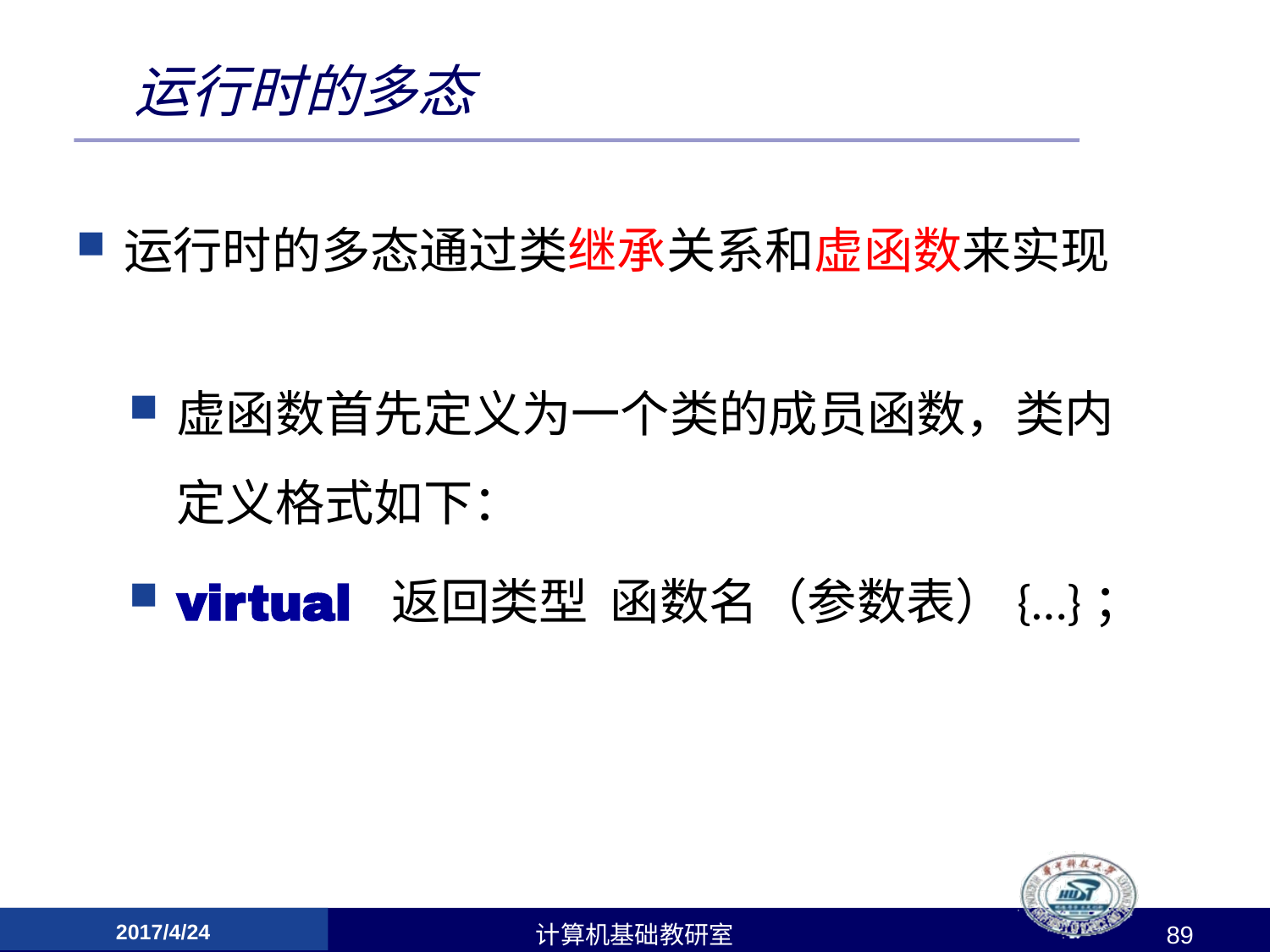

# 运行时的多态
运行时的多态通过类继承关系和虚函数来实现
虚函数首先定义为一个类的成员函数，类内定义格式如下：
virtual  返回类型  函数名（参数表）{…}；

2017/4/24
计算机基础教研室
89